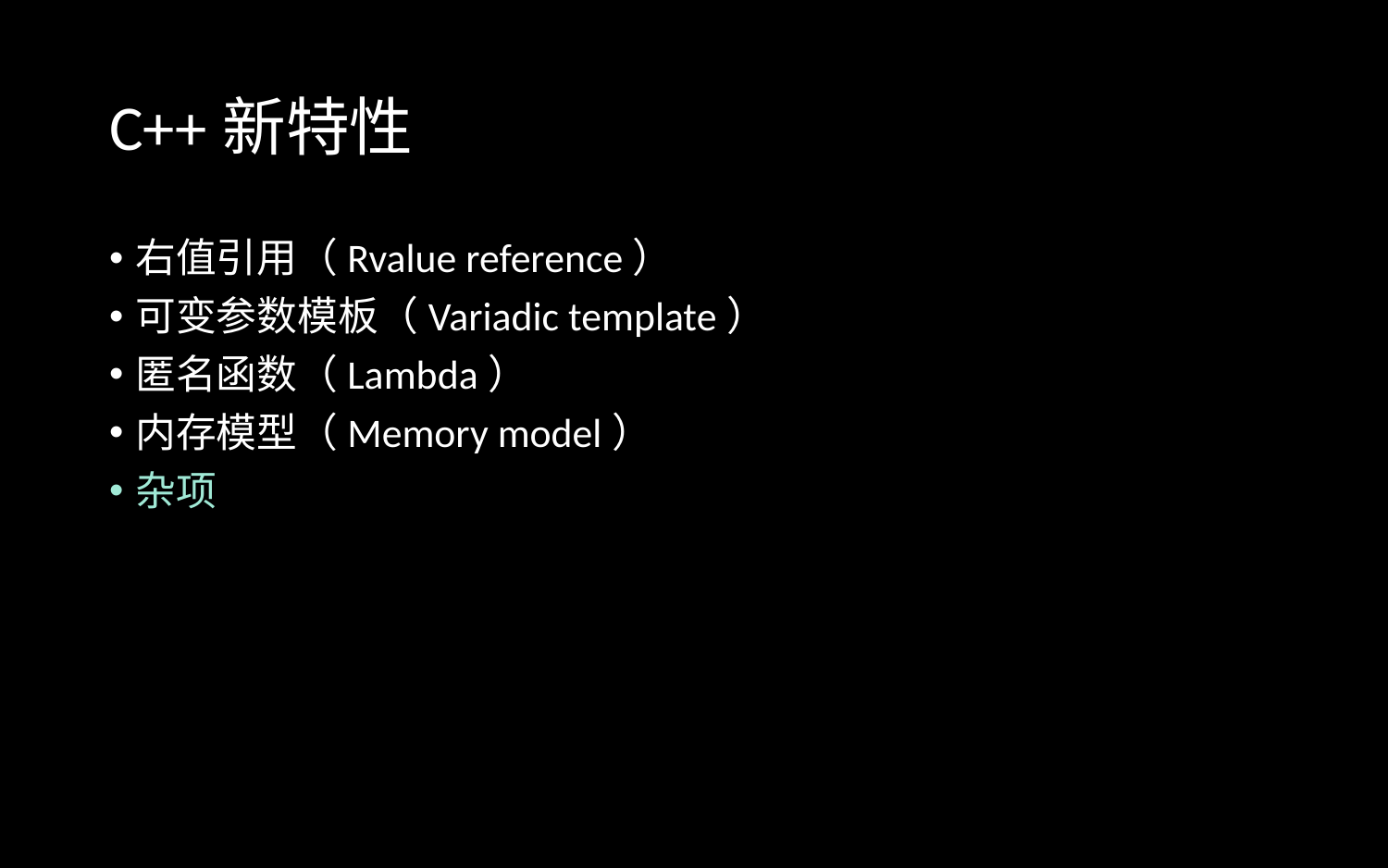

# C++新特性
右值引用（Rvalue reference）
可变参数模板（Variadic template）
匿名函数（Lambda）
内存模型（Memory model）
杂项